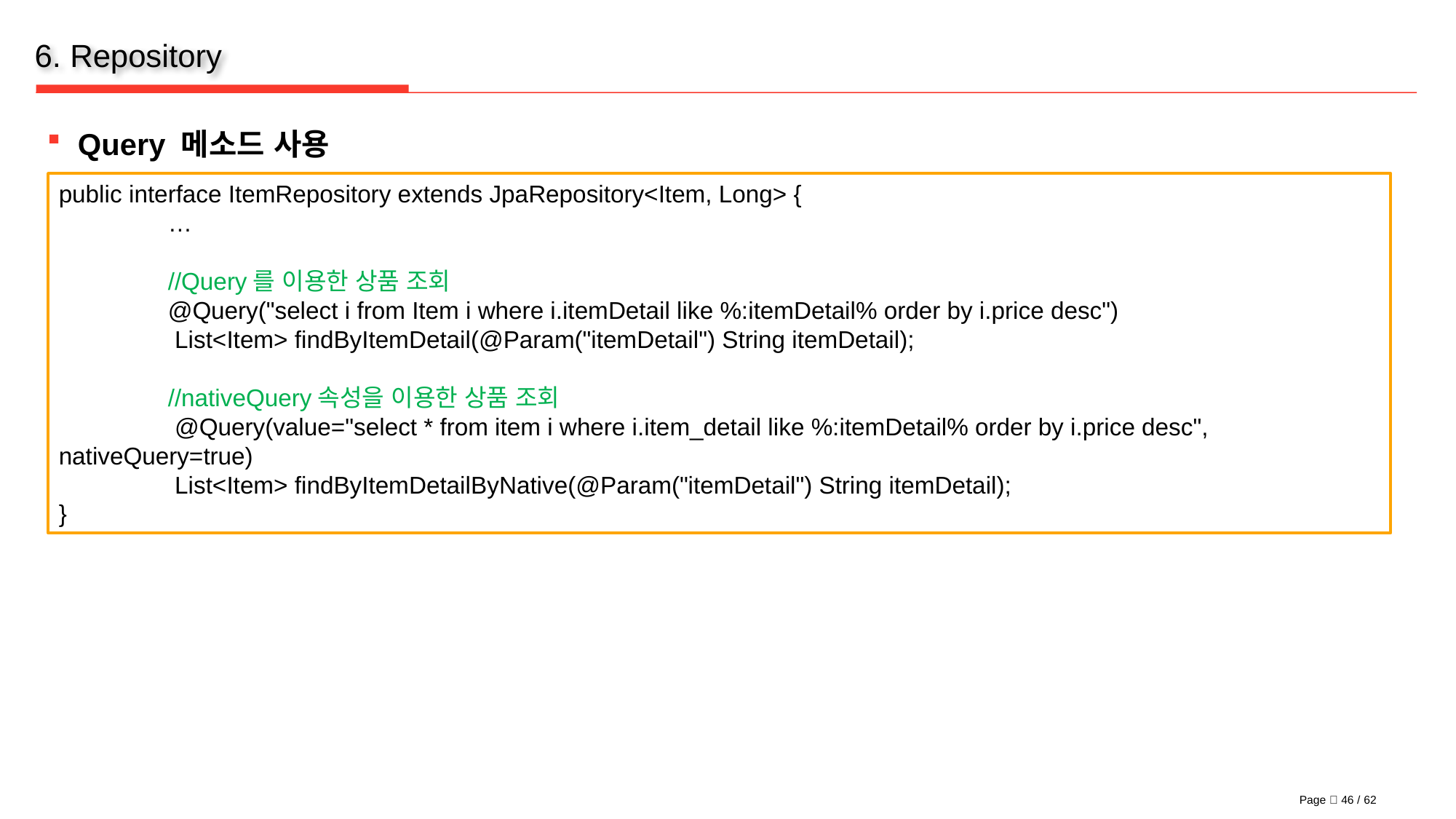

# 6. Repository
Query 메소드 사용

public interface ItemRepository extends JpaRepository<Item, Long> {
	…

	//Query를 이용한 상품 조회
	@Query("select i from Item i where i.itemDetail like %:itemDetail% order by i.price desc")
	 List<Item> findByItemDetail(@Param("itemDetail") String itemDetail);

	//nativeQuery속성을 이용한 상품 조회
	 @Query(value="select * from item i where i.item_detail like %:itemDetail% order by i.price desc", nativeQuery=true)
	 List<Item> findByItemDetailByNative(@Param("itemDetail") String itemDetail);
}